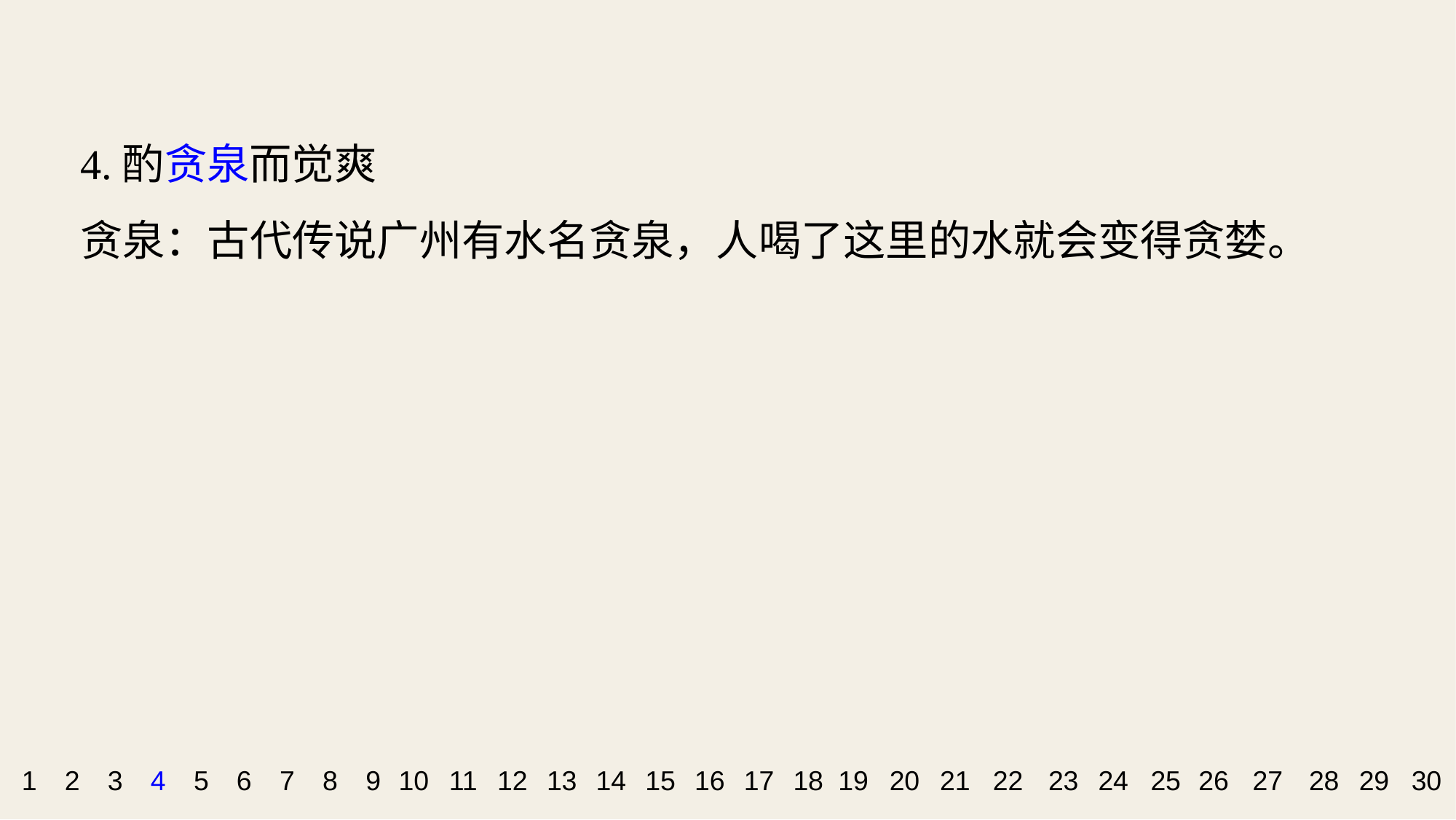

4.酌贪泉而觉爽
贪泉：古代传说广州有水名贪泉，人喝了这里的水就会变得贪婪。
1
2
3
4
5
6
7
8
9
10
11
12
13
14
15
16
17
18
19
20
21
22
23
24
25
26
27
28
29
30